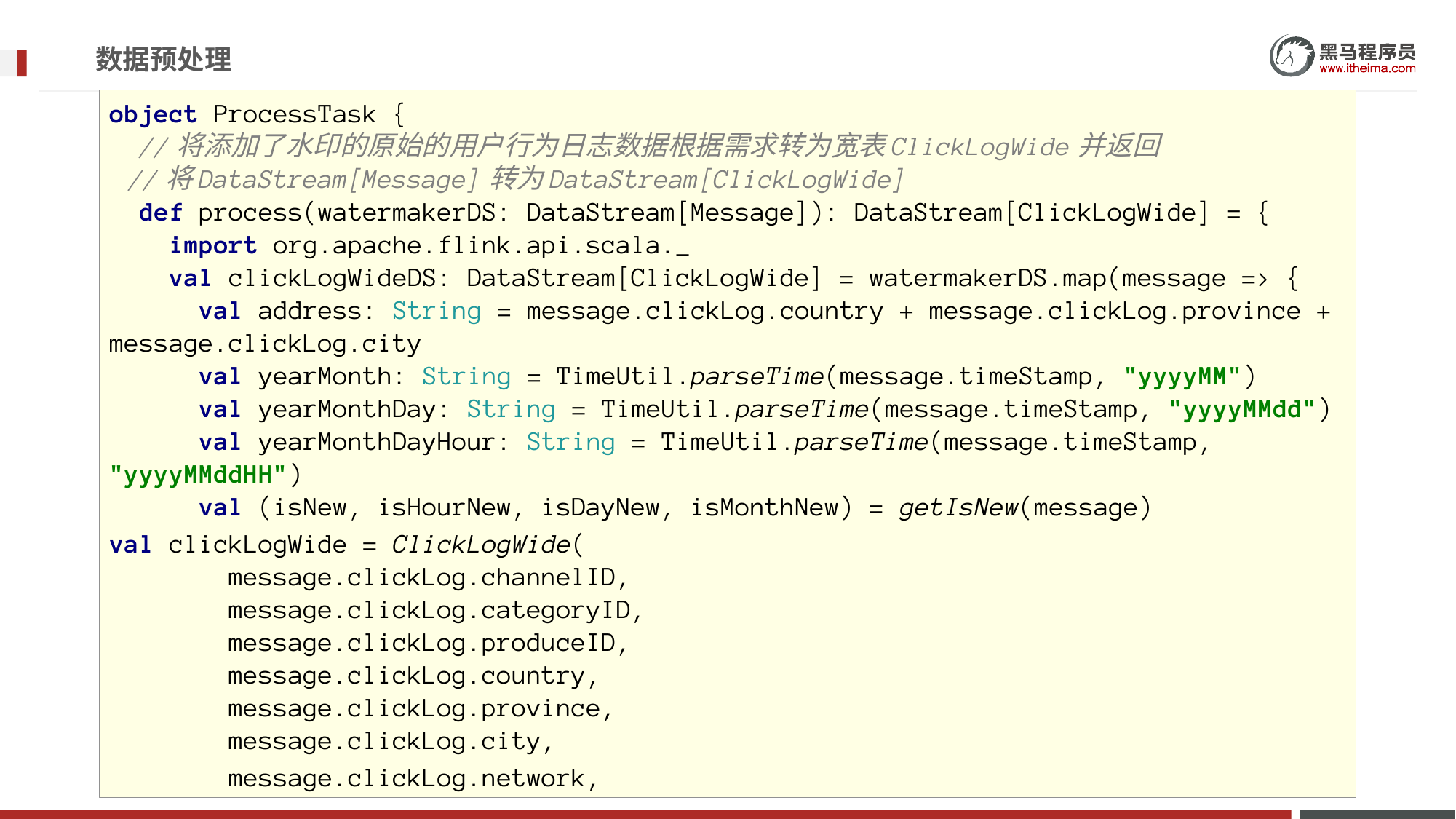

# 数据预处理
object ProcessTask {
  //将添加了水印的原始的用户行为日志数据根据需求转为宽表ClickLogWide并返回
  //将DataStream[Message]转为DataStream[ClickLogWide]
  def process(watermakerDS: DataStream[Message]): DataStream[ClickLogWide] = {
    import org.apache.flink.api.scala._
    val clickLogWideDS: DataStream[ClickLogWide] = watermakerDS.map(message => {
      val address: String = message.clickLog.country + message.clickLog.province + message.clickLog.city
      val yearMonth: String = TimeUtil.parseTime(message.timeStamp, "yyyyMM")
      val yearMonthDay: String = TimeUtil.parseTime(message.timeStamp, "yyyyMMdd")
      val yearMonthDayHour: String = TimeUtil.parseTime(message.timeStamp, "yyyyMMddHH")
      val (isNew, isHourNew, isDayNew, isMonthNew) = getIsNew(message)
val clickLogWide = ClickLogWide(
        message.clickLog.channelID,
        message.clickLog.categoryID,
        message.clickLog.produceID,
        message.clickLog.country,
        message.clickLog.province,
        message.clickLog.city,
        message.clickLog.network,